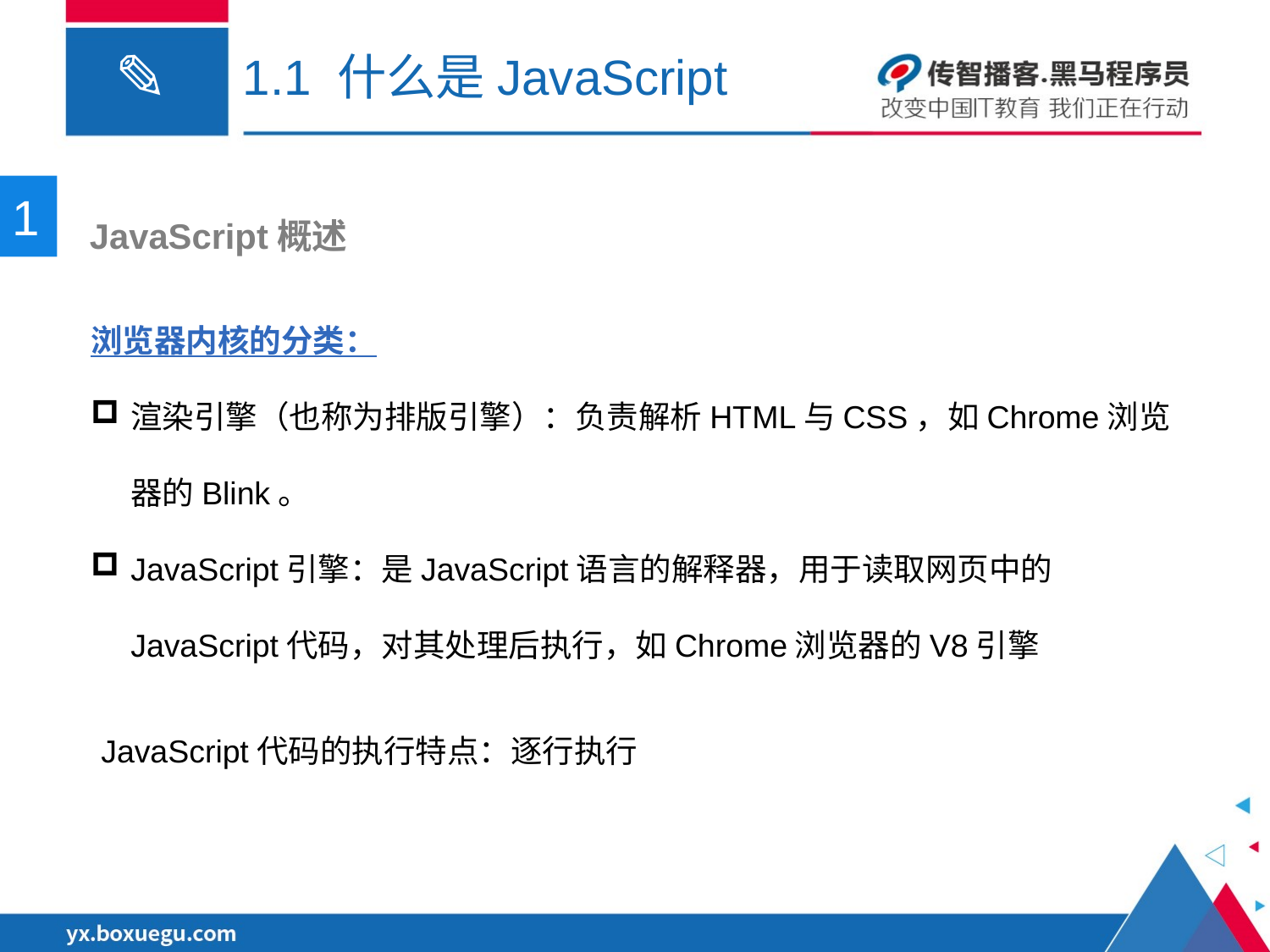

# 1.1 什么是JavaScript

1
  JavaScript概述
浏览器内核的分类：
渲染引擎（也称为排版引擎）：负责解析HTML与CSS，如Chrome浏览器的Blink。
JavaScript引擎：是JavaScript语言的解释器，用于读取网页中的JavaScript代码，对其处理后执行，如Chrome浏览器的V8引擎
JavaScript代码的执行特点：逐行执行